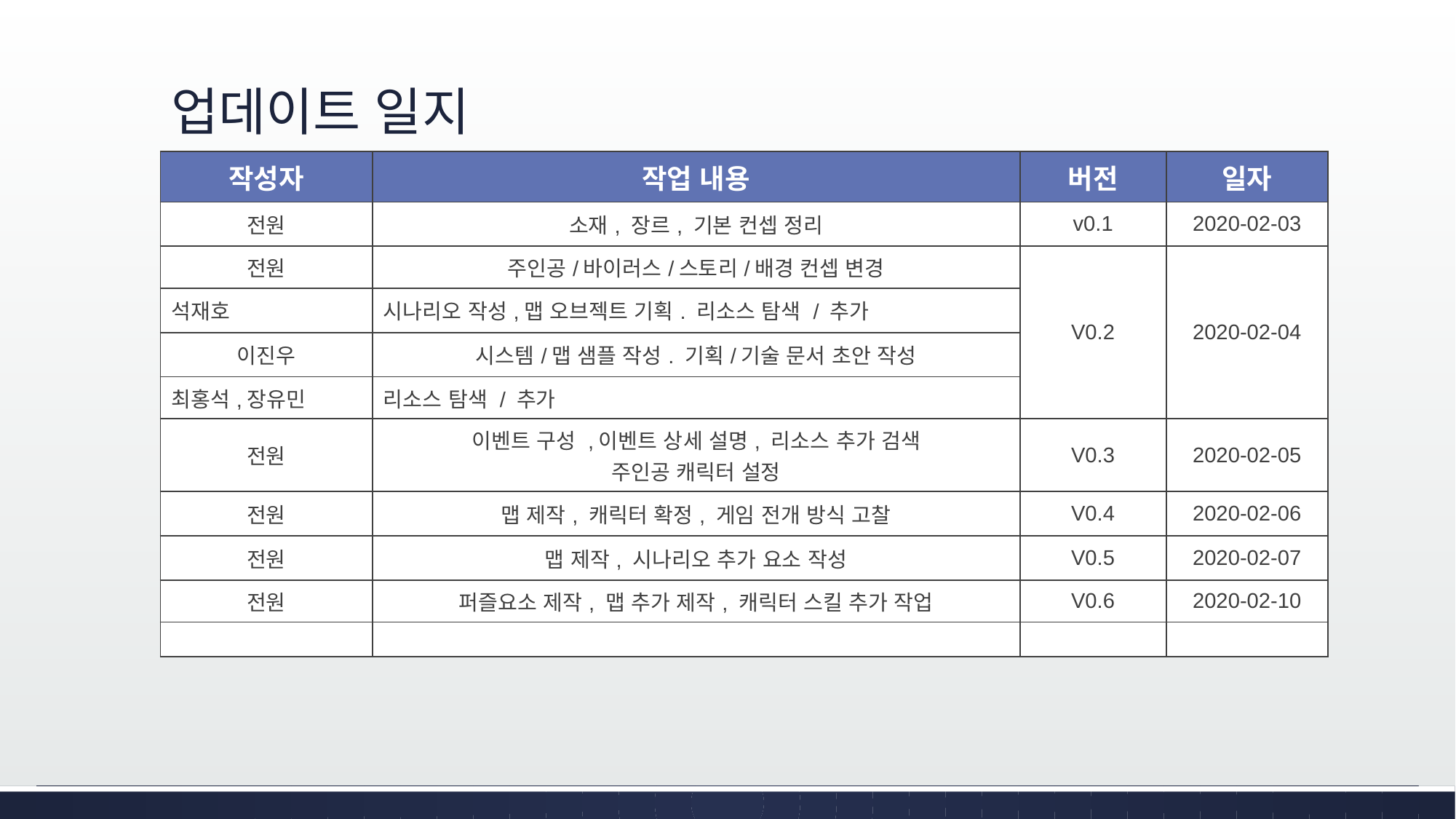

# 업데이트 일지
| 작성자 | 작업 내용 | 버전 | 일자 |
| --- | --- | --- | --- |
| 전원 | 소재, 장르, 기본 컨셉 정리 | v0.1 | 2020-02-03 |
| 전원 | 주인공/바이러스/스토리/배경 컨셉 변경 | V0.2 | 2020-02-04 |
| 석재호 | 시나리오 작성,맵 오브젝트 기획. 리소스 탐색 / 추가 |  |  |
| 이진우 | 시스템/맵 샘플 작성. 기획/기술 문서 초안 작성 |  |  |
| 최홍석,장유민 | 리소스 탐색 / 추가 |  |  |
| 전원 | 이벤트 구성 ,이벤트 상세 설명, 리소스 추가 검색 주인공 캐릭터 설정 | V0.3 | 2020-02-05 |
| 전원 | 맵 제작, 캐릭터 확정, 게임 전개 방식 고찰 | V0.4 | 2020-02-06 |
| 전원 | 맵 제작, 시나리오 추가 요소 작성 | V0.5 | 2020-02-07 |
| 전원 | 퍼즐요소 제작, 맵 추가 제작, 캐릭터 스킬 추가 작업 | V0.6 | 2020-02-10 |
|  |  |  |  |